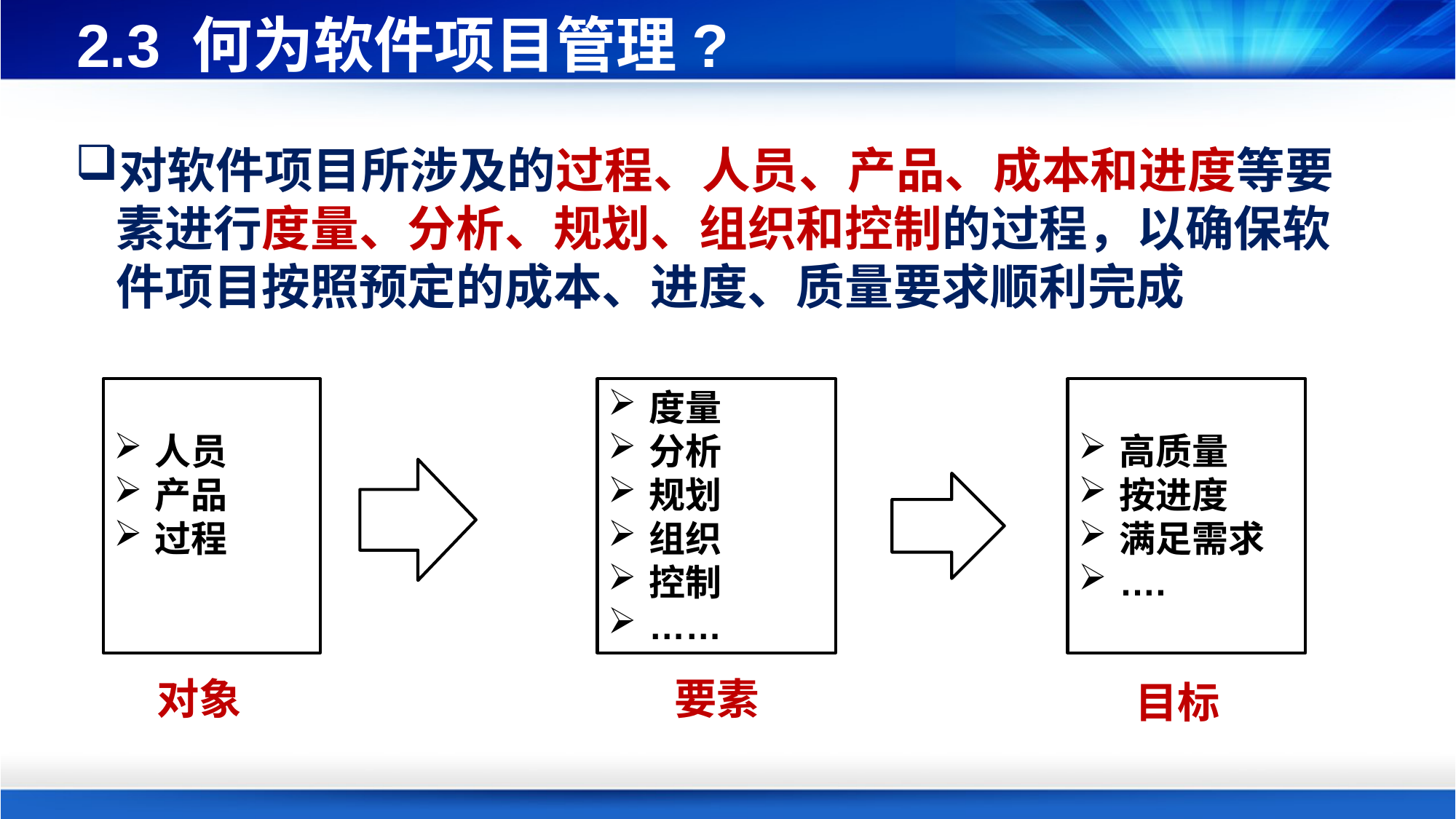

# 2.3 何为软件项目管理?
对软件项目所涉及的过程、人员、产品、成本和进度等要素进行度量、分析、规划、组织和控制的过程，以确保软件项目按照预定的成本、进度、质量要求顺利完成
人员
产品
过程

度量
分析
规划
组织
控制
……
高质量
按进度
满足需求
….

对象
要素
目标